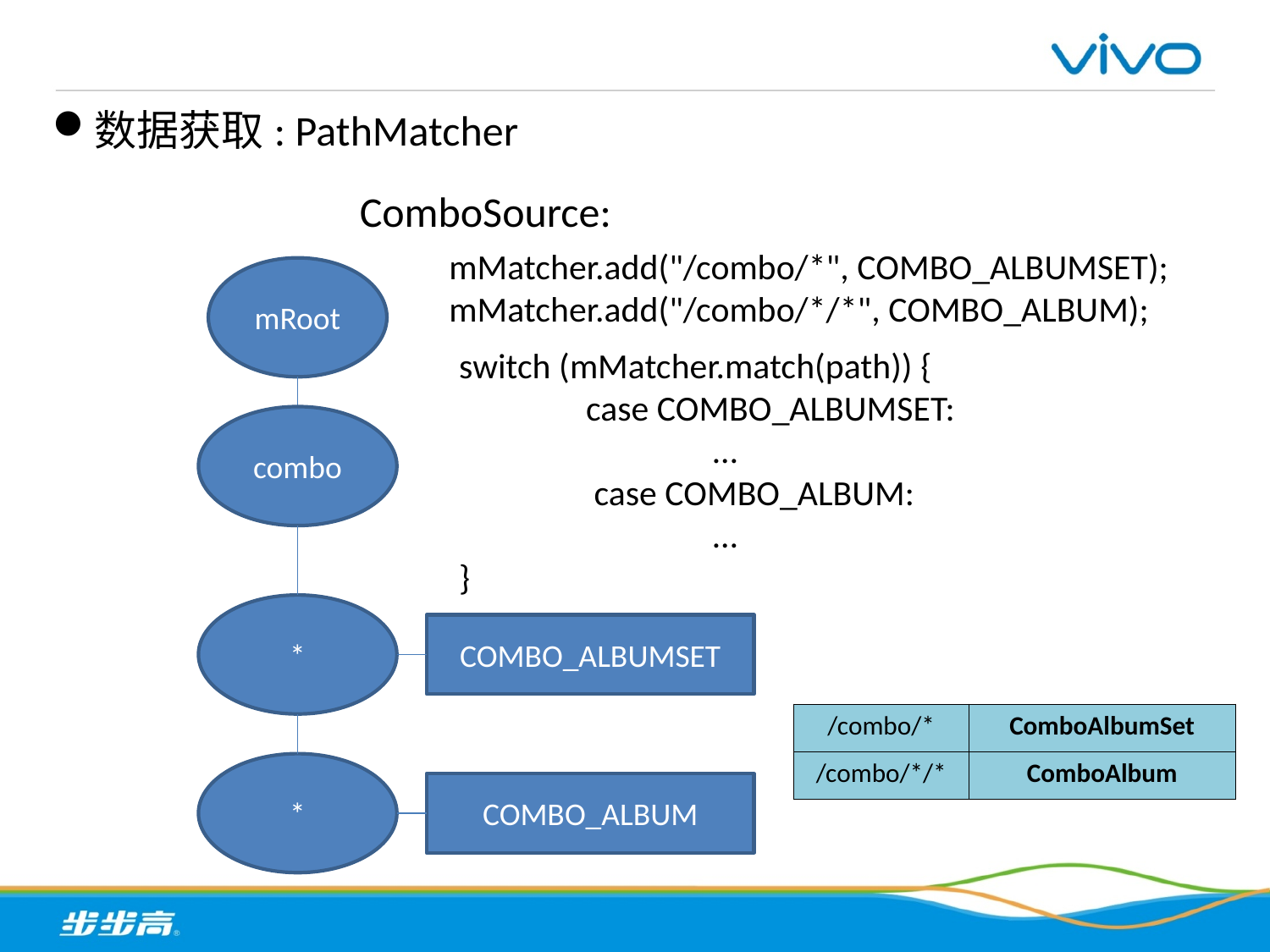

# 数据获取: PathMatcher
ComboSource:
mMatcher.add("/combo/*", COMBO_ALBUMSET);
mMatcher.add("/combo/*/*", COMBO_ALBUM);
mRoot
switch (mMatcher.match(path)) {
	case COMBO_ALBUMSET:
		…
	 case COMBO_ALBUM:
		…
}
combo
*
COMBO_ALBUMSET
| /combo/\* | ComboAlbumSet |
| --- | --- |
| /combo/\*/\* | ComboAlbum |
*
COMBO_ALBUM